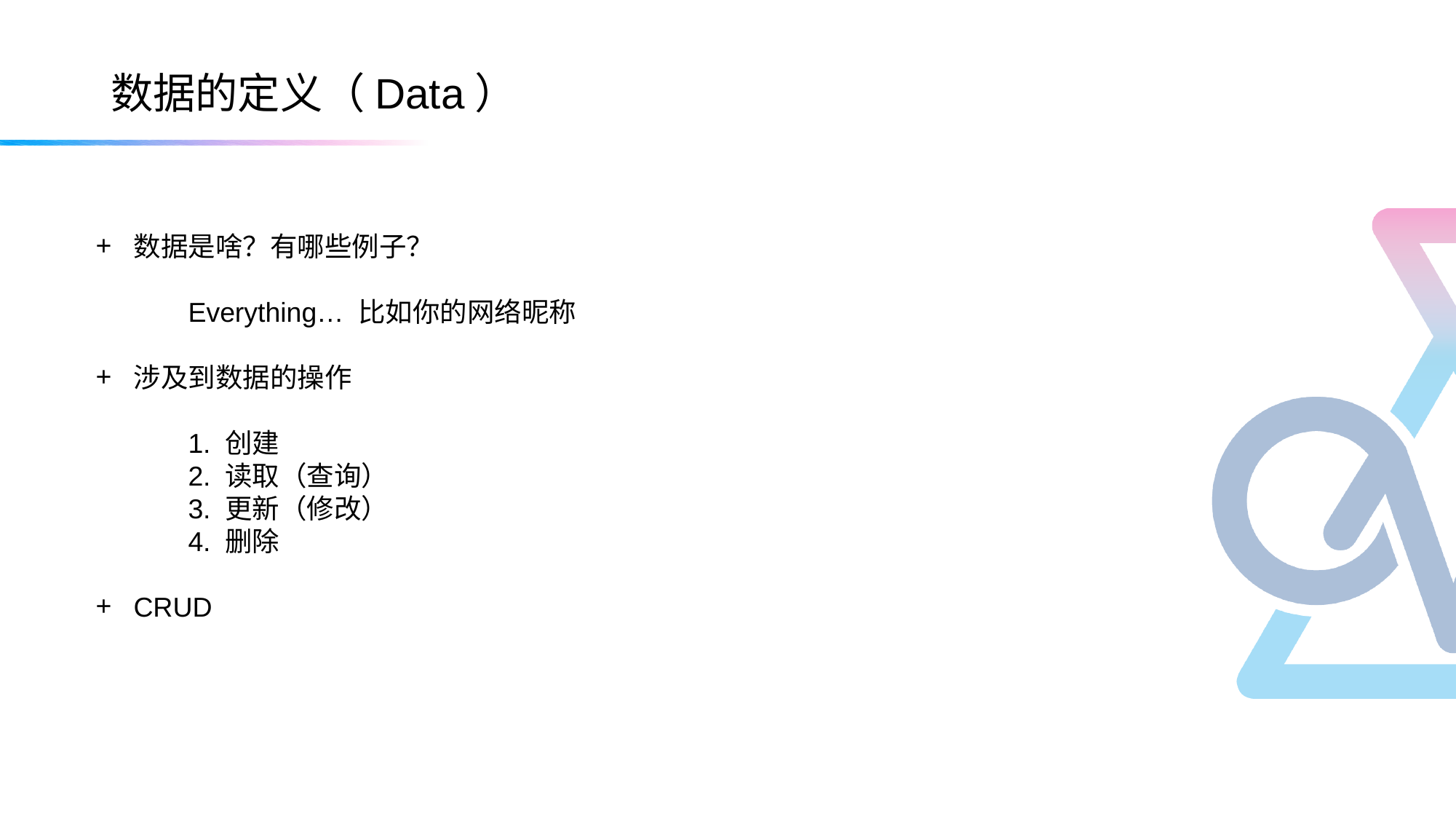

数据的定义（Data）
数据是啥？有哪些例子？

	Everything… 比如你的网络昵称

涉及到数据的操作

	1. 创建
	2. 读取（查询）
	3. 更新（修改）
	4. 删除

CRUD